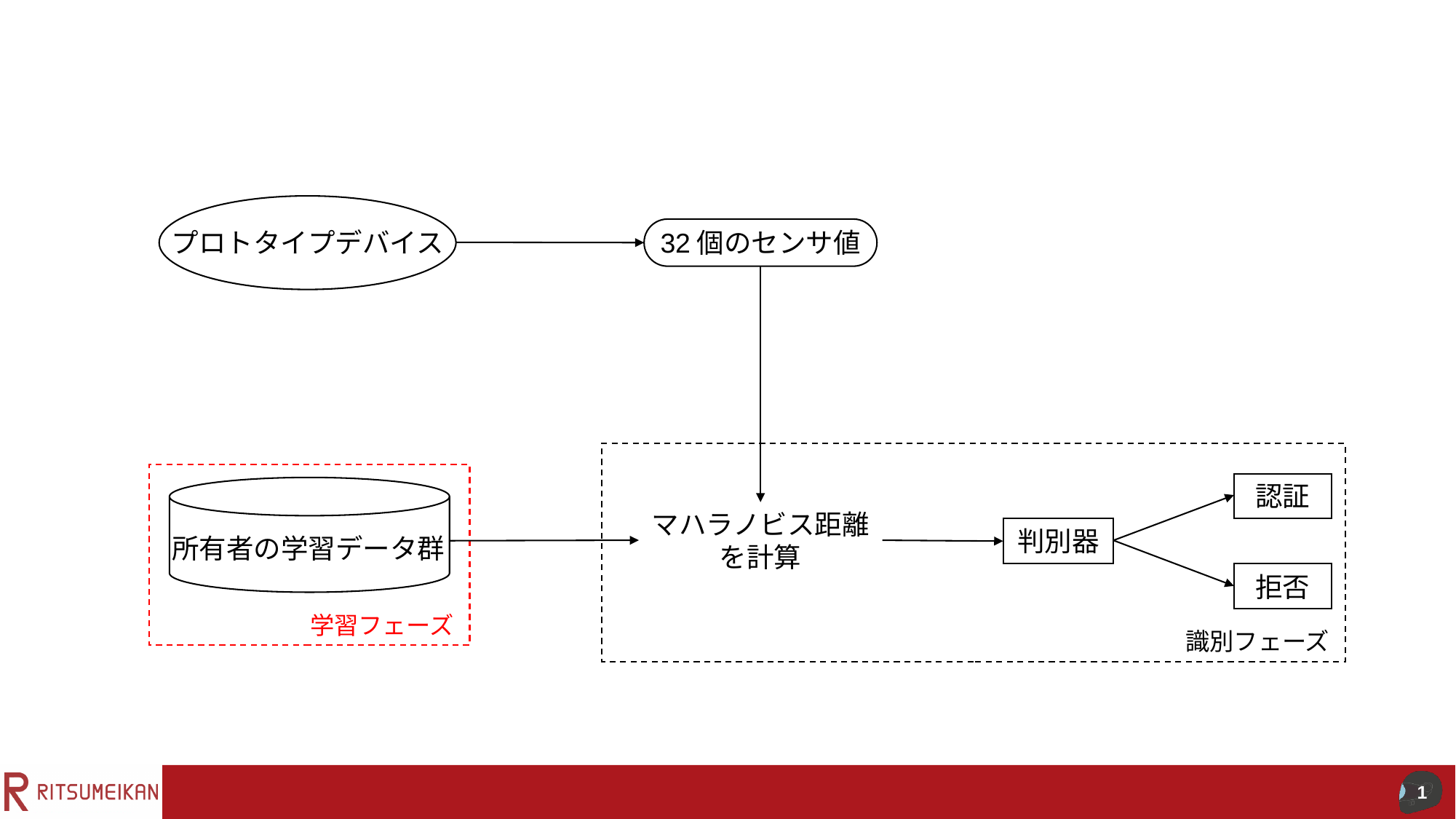

32個のセンサ値
プロトタイプデバイス

認証

マハラノビス距離を計算

判別器
所有者の学習データ群

拒否
学習フェーズ
識別フェーズ
1